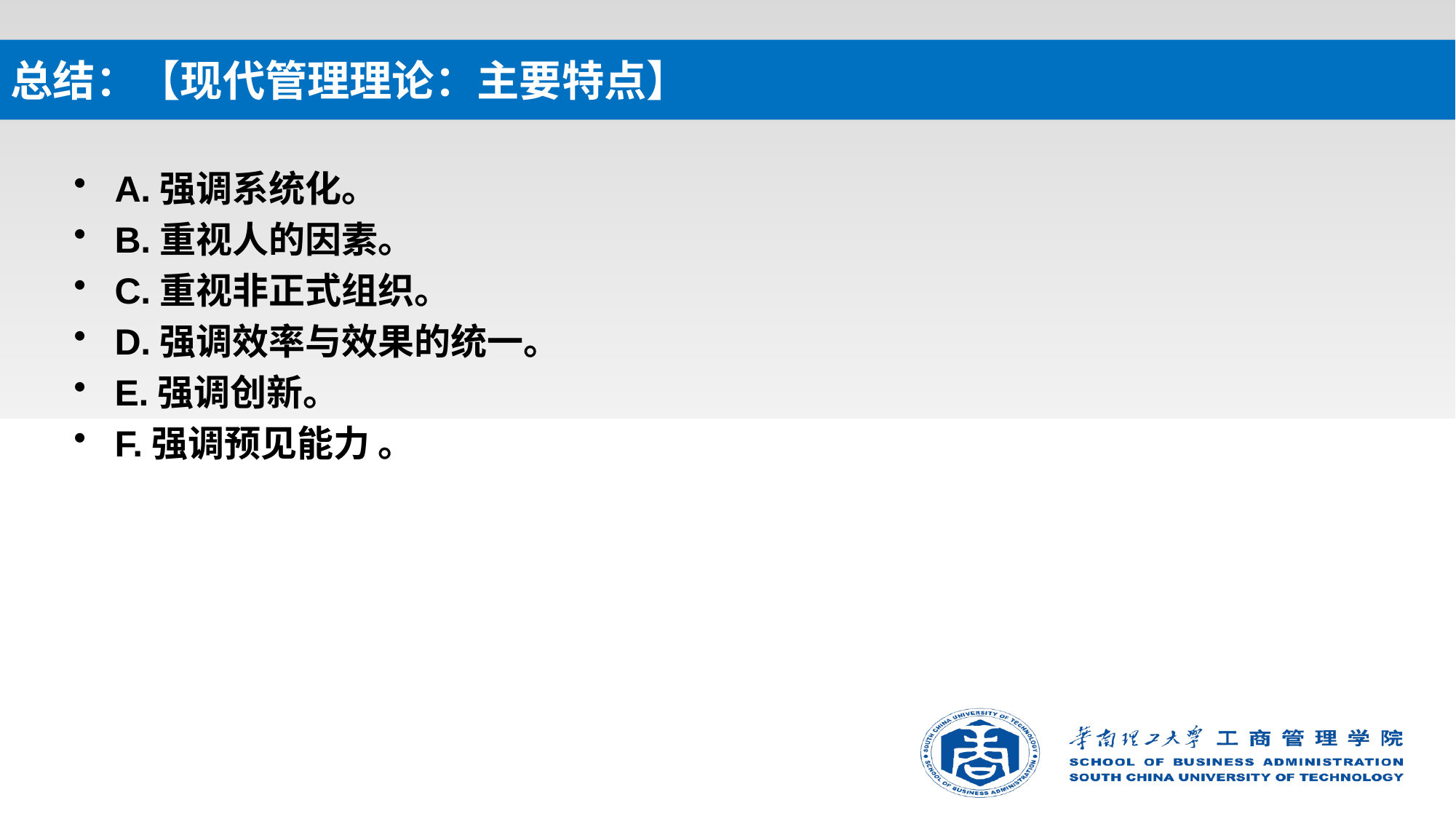

# 总结：【现代管理理论：主要特点】
A.强调系统化。
B.重视人的因素。
C.重视非正式组织。
D.强调效率与效果的统一。
E.强调创新。
F.强调预见能力 。